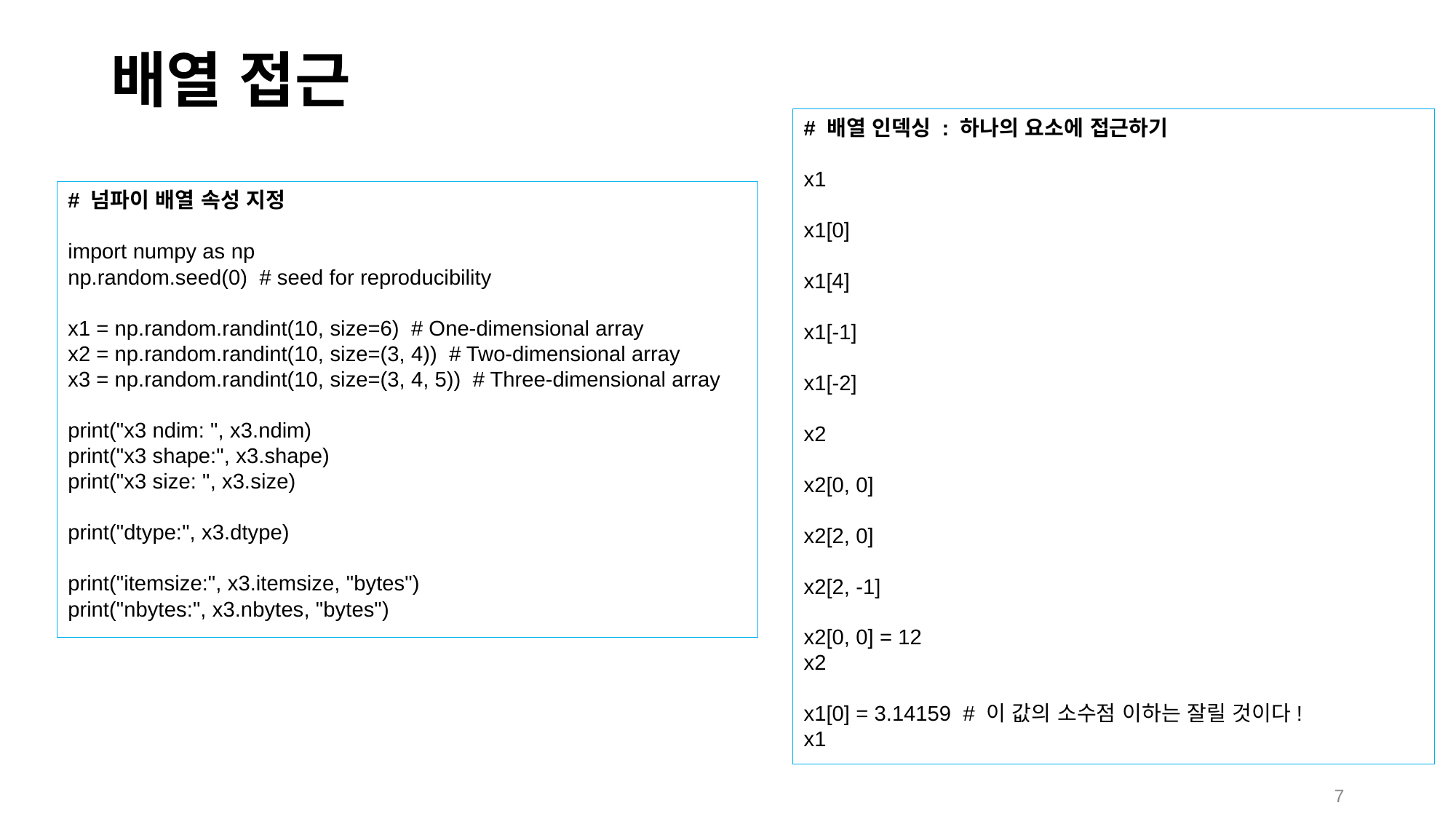

# 배열 접근
# 배열 인덱싱 : 하나의 요소에 접근하기

x1

x1[0]

x1[4]

x1[-1]

x1[-2]

x2

x2[0, 0]

x2[2, 0]

x2[2, -1]

x2[0, 0] = 12
x2

x1[0] = 3.14159  # 이 값의 소수점 이하는 잘릴 것이다!
x1
# 넘파이 배열 속성 지정

import numpy as np
np.random.seed(0)  # seed for reproducibility

x1 = np.random.randint(10, size=6)  # One-dimensional array
x2 = np.random.randint(10, size=(3, 4))  # Two-dimensional array
x3 = np.random.randint(10, size=(3, 4, 5))  # Three-dimensional array

print("x3 ndim: ", x3.ndim)
print("x3 shape:", x3.shape)
print("x3 size: ", x3.size)

print("dtype:", x3.dtype)

print("itemsize:", x3.itemsize, "bytes")
print("nbytes:", x3.nbytes, "bytes")
7